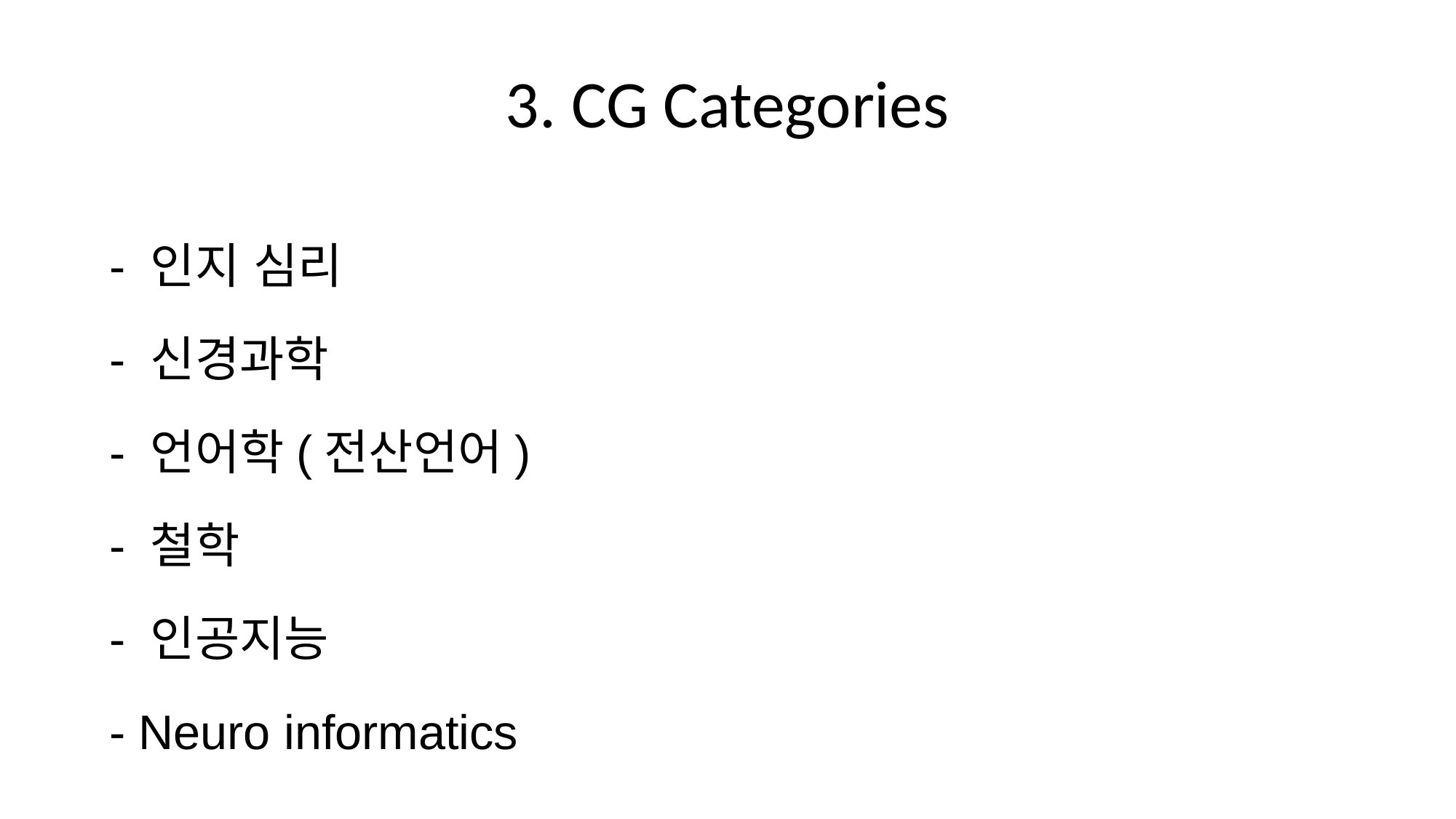

# 3. CG Categories
    - 인지 심리
    - 신경과학
    - 언어학(전산언어)
    - 철학
    - 인공지능
    - Neuro informatics